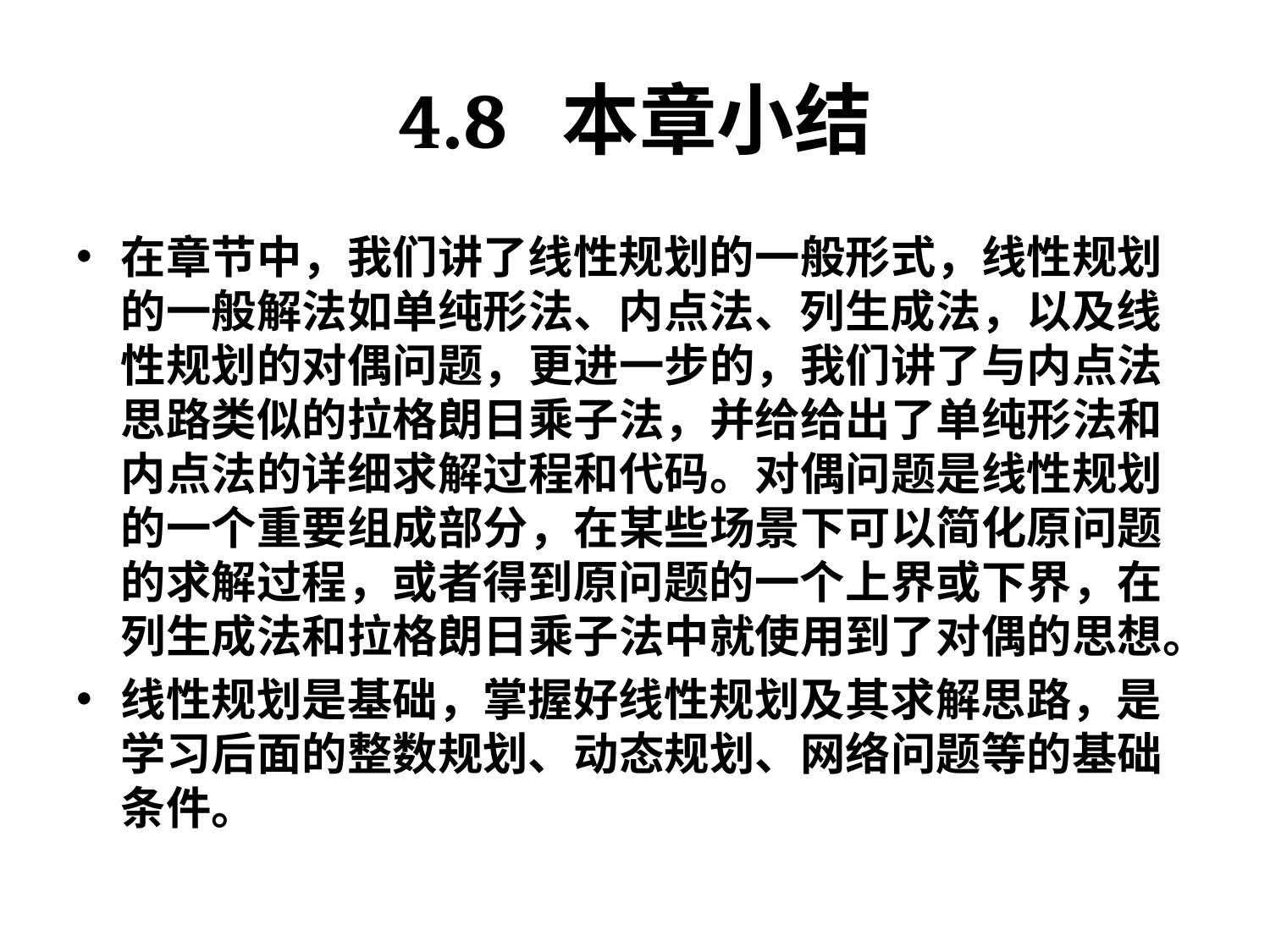

# 4.8  本章小结
在章节中，我们讲了线性规划的一般形式，线性规划的一般解法如单纯形法、内点法、列生成法，以及线性规划的对偶问题，更进一步的，我们讲了与内点法思路类似的拉格朗日乘子法，并给给出了单纯形法和内点法的详细求解过程和代码。对偶问题是线性规划的一个重要组成部分，在某些场景下可以简化原问题的求解过程，或者得到原问题的一个上界或下界，在列生成法和拉格朗日乘子法中就使用到了对偶的思想。
线性规划是基础，掌握好线性规划及其求解思路，是学习后面的整数规划、动态规划、网络问题等的基础条件。